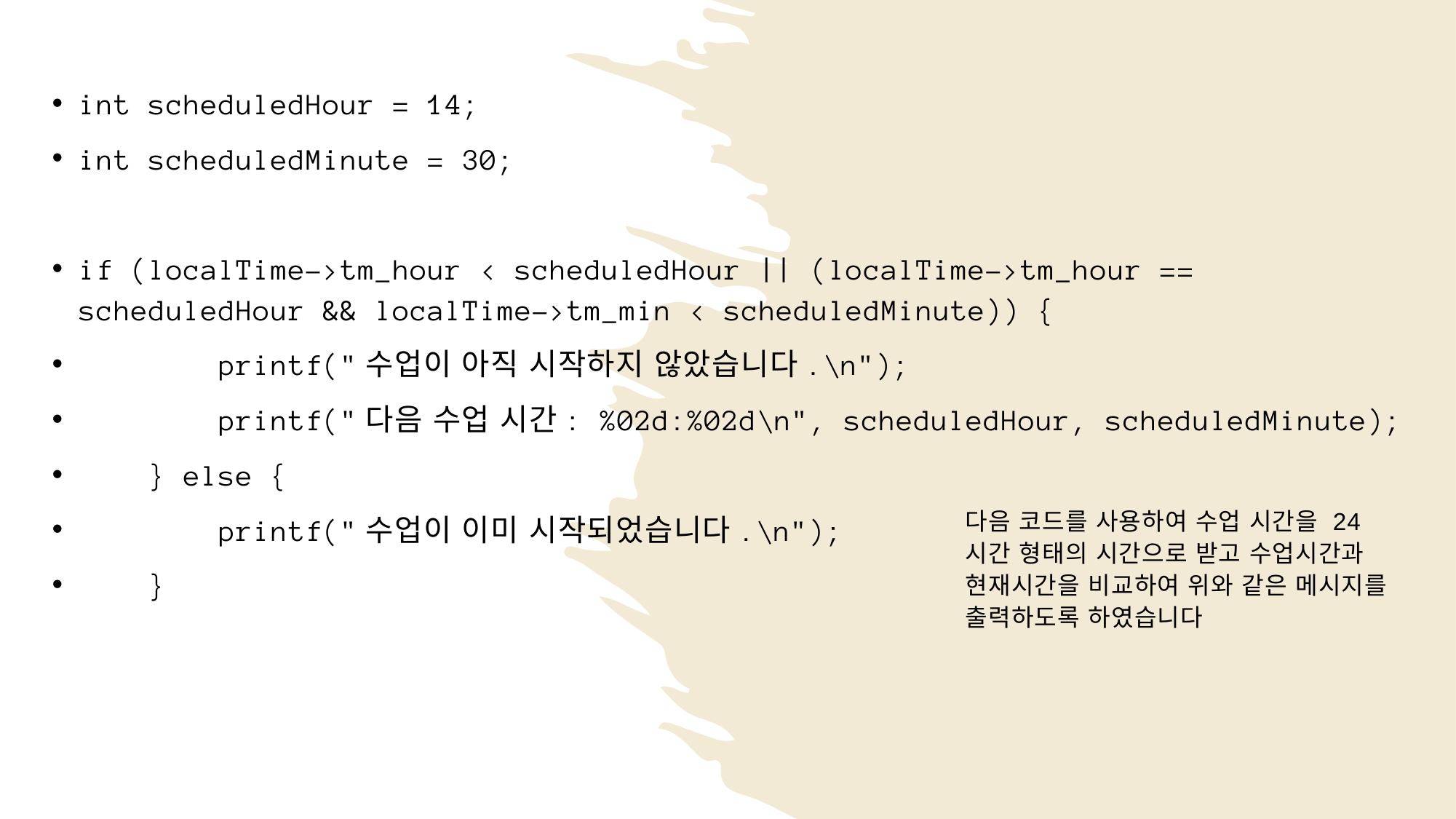

int scheduledHour = 14;
int scheduledMinute = 30;

if (localTime->tm_hour < scheduledHour || (localTime->tm_hour == scheduledHour && localTime->tm_min < scheduledMinute)) {
        printf("수업이 아직 시작하지 않았습니다.\n");
        printf("다음 수업 시간: %02d:%02d\n", scheduledHour, scheduledMinute);
    } else {
        printf("수업이 이미 시작되었습니다.\n");
    }

다음 코드를 사용하여 수업 시간을 24시간 형태의 시간으로 받고 수업시간과 현재시간을 비교하여 위와 같은 메시지를 출력하도록 하였습니다